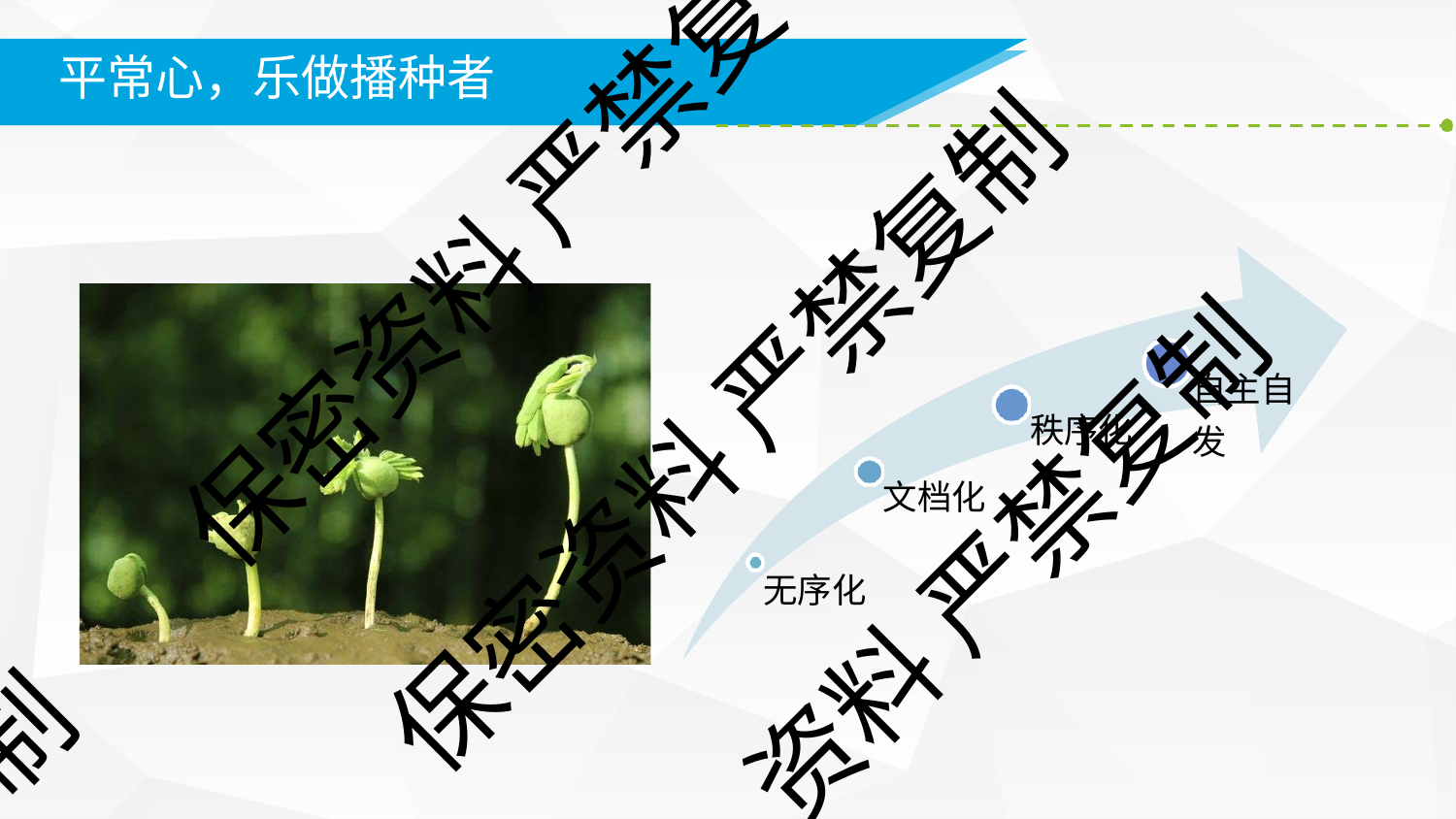

# 平常心，乐做播种者
保密资料 严禁复

自主自 发
保密资料 严禁复制

秩序化

文档化

无序化
资料 严禁复制

制